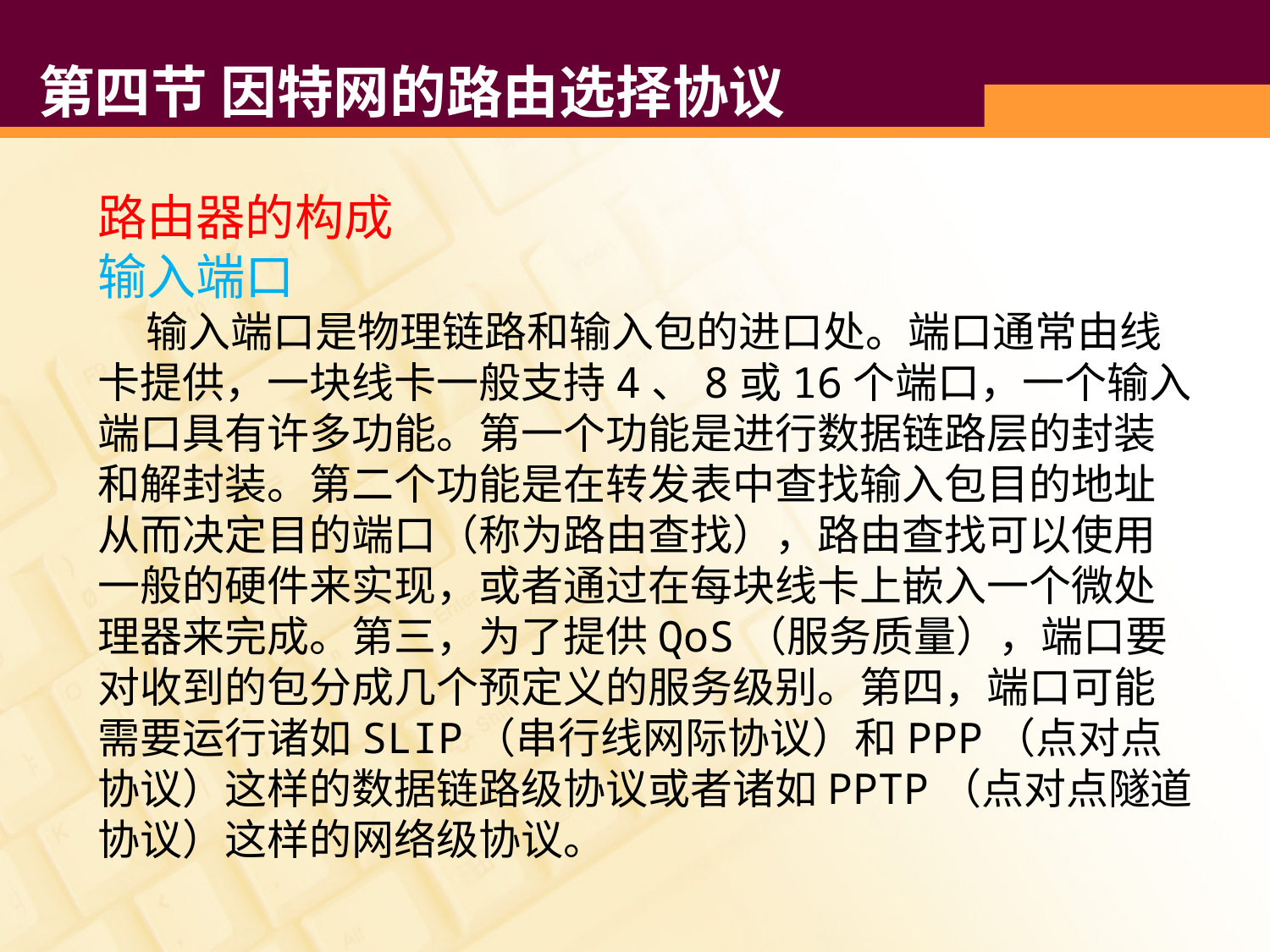

# 第四节 因特网的路由选择协议
路由器的构成
输入端口
    输入端口是物理链路和输入包的进口处。端口通常由线卡提供，一块线卡一般支持4、8或16个端口，一个输入端口具有许多功能。第一个功能是进行数据链路层的封装和解封装。第二个功能是在转发表中查找输入包目的地址从而决定目的端口（称为路由查找），路由查找可以使用一般的硬件来实现，或者通过在每块线卡上嵌入一个微处理器来完成。第三，为了提供QoS（服务质量），端口要对收到的包分成几个预定义的服务级别。第四，端口可能需要运行诸如SLIP（串行线网际协议）和PPP（点对点协议）这样的数据链路级协议或者诸如PPTP（点对点隧道协议）这样的网络级协议。